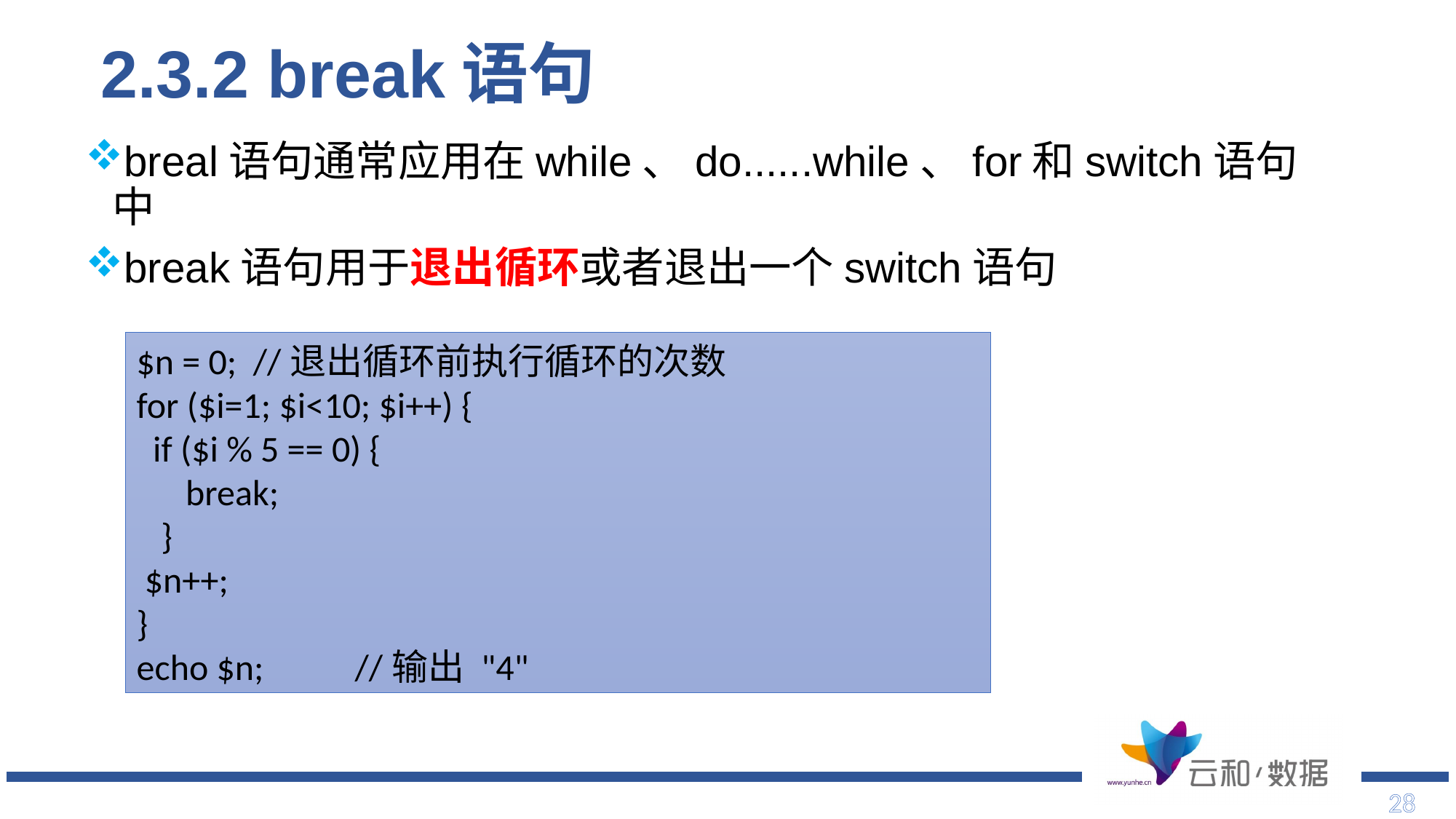

# 2.3.2 break语句
breal语句通常应用在while、do......while、for和switch语句中
break语句用于退出循环或者退出一个switch语句
$n = 0;  //退出循环前执行循环的次数
for ($i=1; $i<10; $i++) {
  if ($i % 5 == 0) {
      break;
   }
 $n++;
}
echo $n;	//输出 "4"